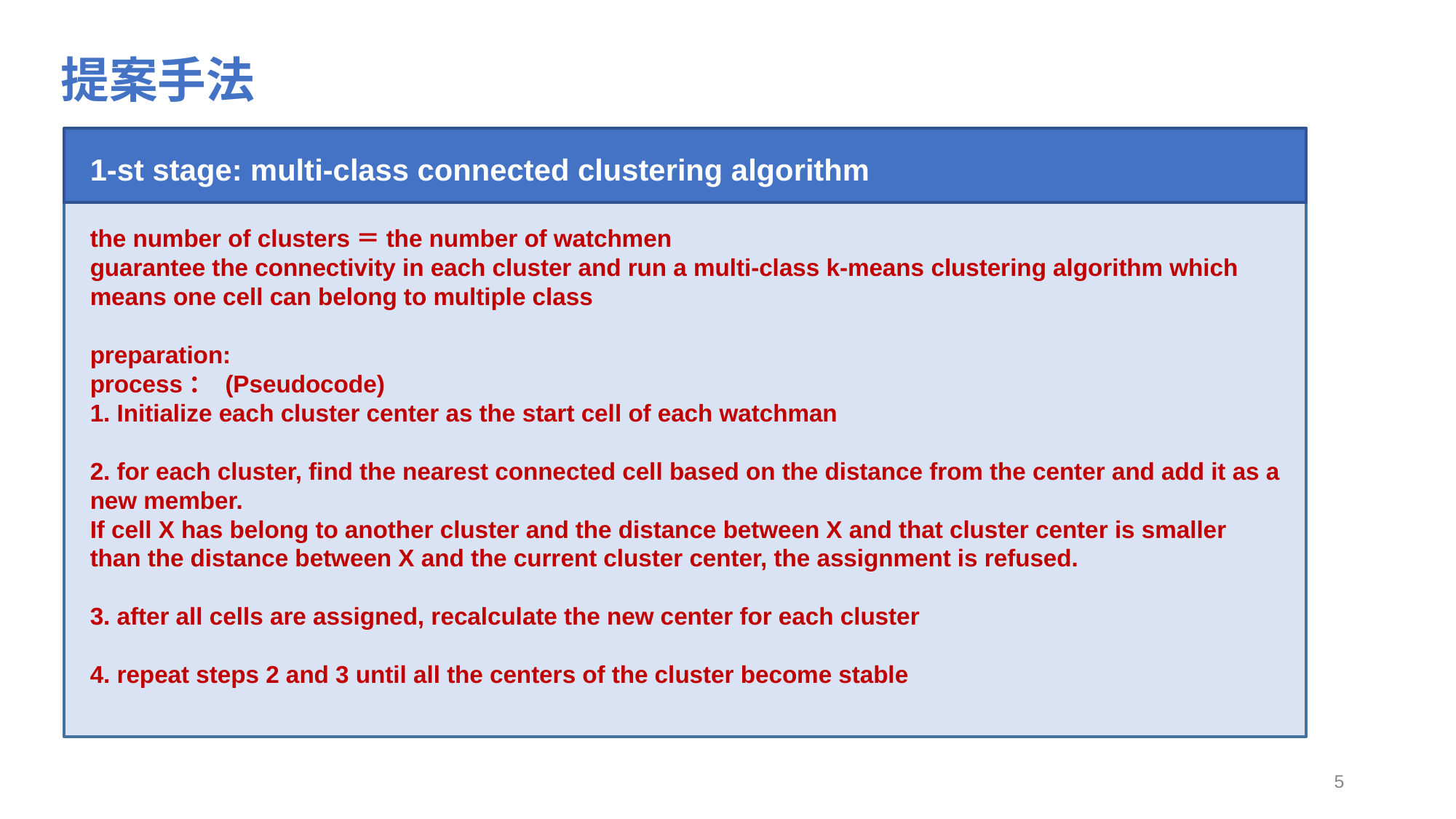

提案手法

1-st stage: multi-class connected clustering algorithm

the number of clusters＝the number of watchmen
guarantee the connectivity in each cluster and run a multi-class k-means clustering algorithm which means one cell can belong to multiple class

preparation:
process： (Pseudocode)
1. Initialize each cluster center as the start cell of each watchman

2. for each cluster, find the nearest connected cell based on the distance from the center and add it as a new member.
If cell X has belong to another cluster and the distance between X and that cluster center is smaller than the distance between X and the current cluster center, the assignment is refused.

3. after all cells are assigned, recalculate the new center for each cluster

4. repeat steps 2 and 3 until all the centers of the cluster become stable

5